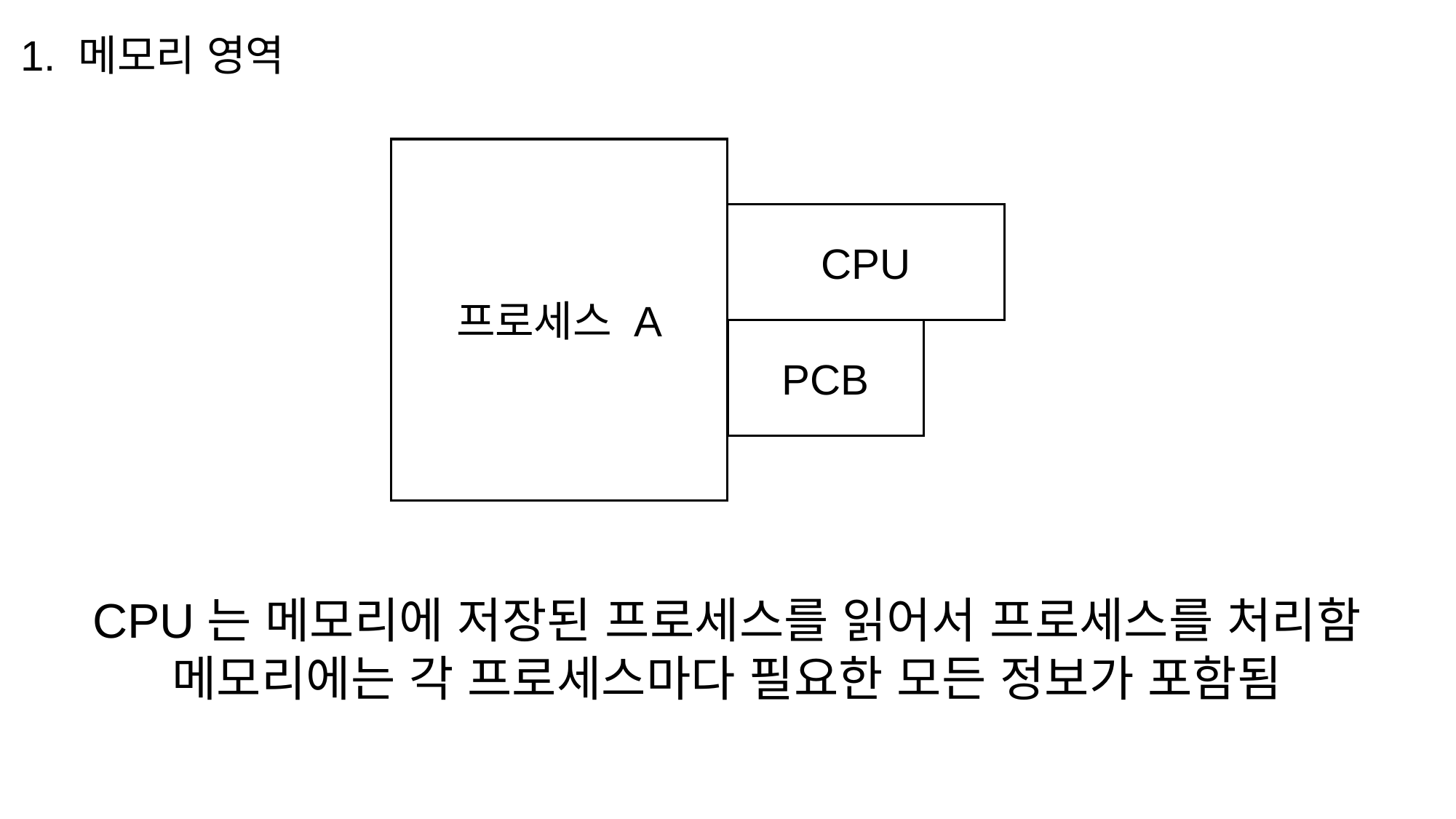

1. 메모리 영역
프로세스 A
CPU
PCB
CPU는 메모리에 저장된 프로세스를 읽어서 프로세스를 처리함
메모리에는 각 프로세스마다 필요한 모든 정보가 포함됨